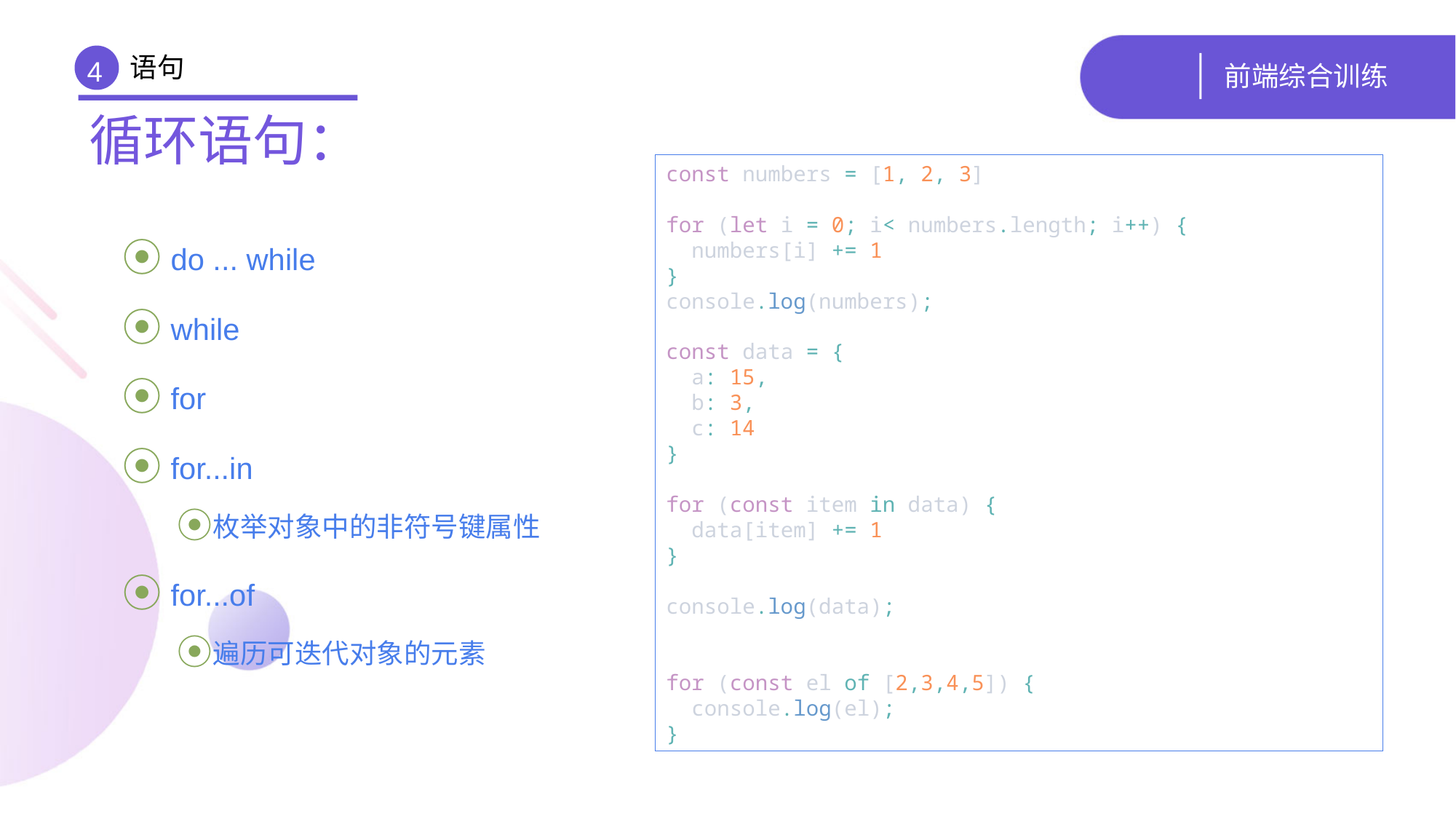

语句
# 前端综合训练
4
循环语句：
const numbers = [1, 2, 3]
for (let i = 0; i< numbers.length; i++) {
  numbers[i] += 1
}
console.log(numbers);
const data = {
  a: 15,
  b: 3,
  c: 14
}
for (const item in data) {
  data[item] += 1
}
console.log(data);
for (const el of [2,3,4,5]) {
  console.log(el);
}
 do ... while
 while
 for
 for...in
枚举对象中的非符号键属性
 for...of
遍历可迭代对象的元素